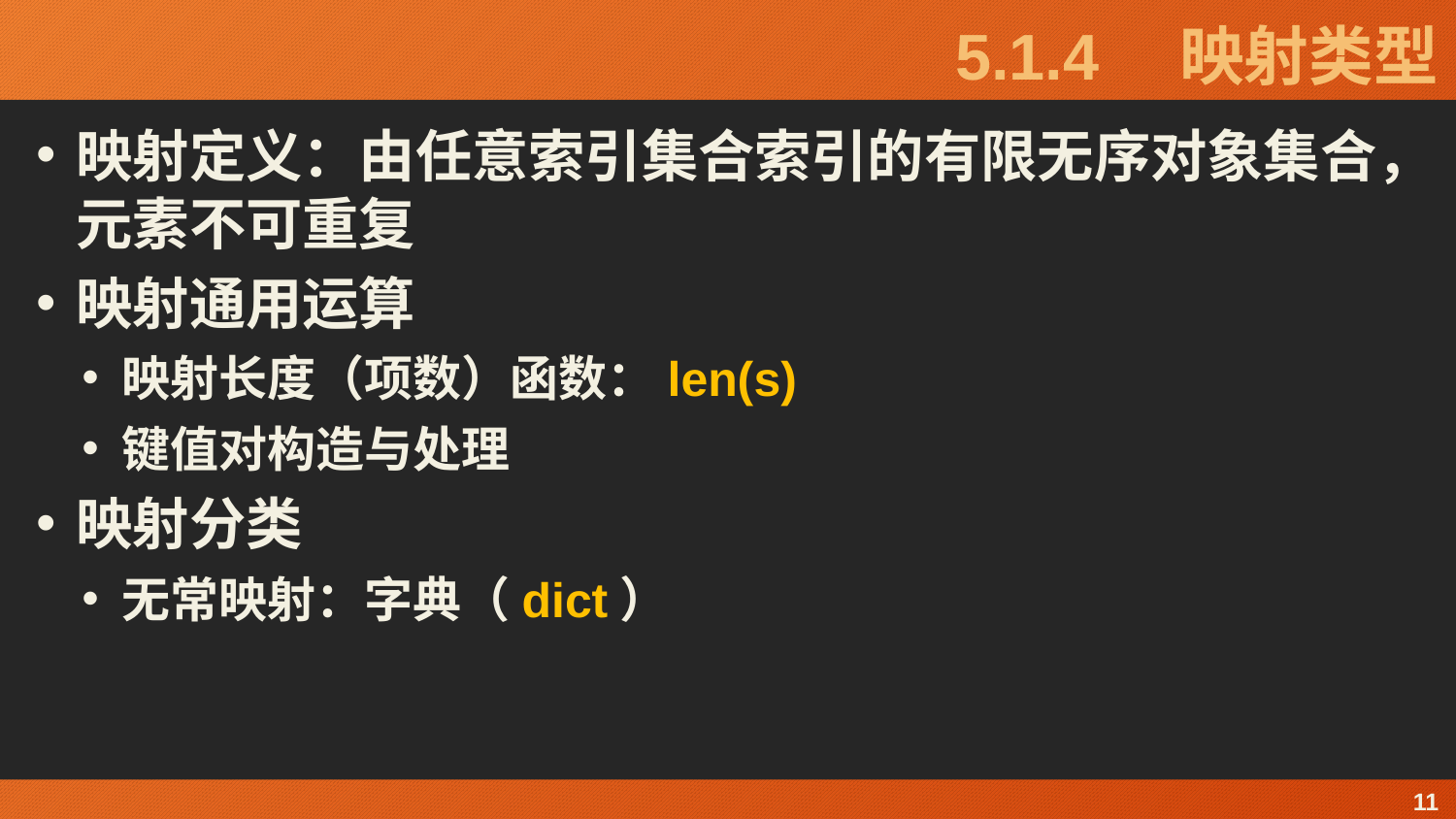

# 5.1.4　映射类型
映射定义：由任意索引集合索引的有限无序对象集合，元素不可重复
映射通用运算
映射长度（项数）函数：len(s)
键值对构造与处理
映射分类
无常映射：字典（dict）
11